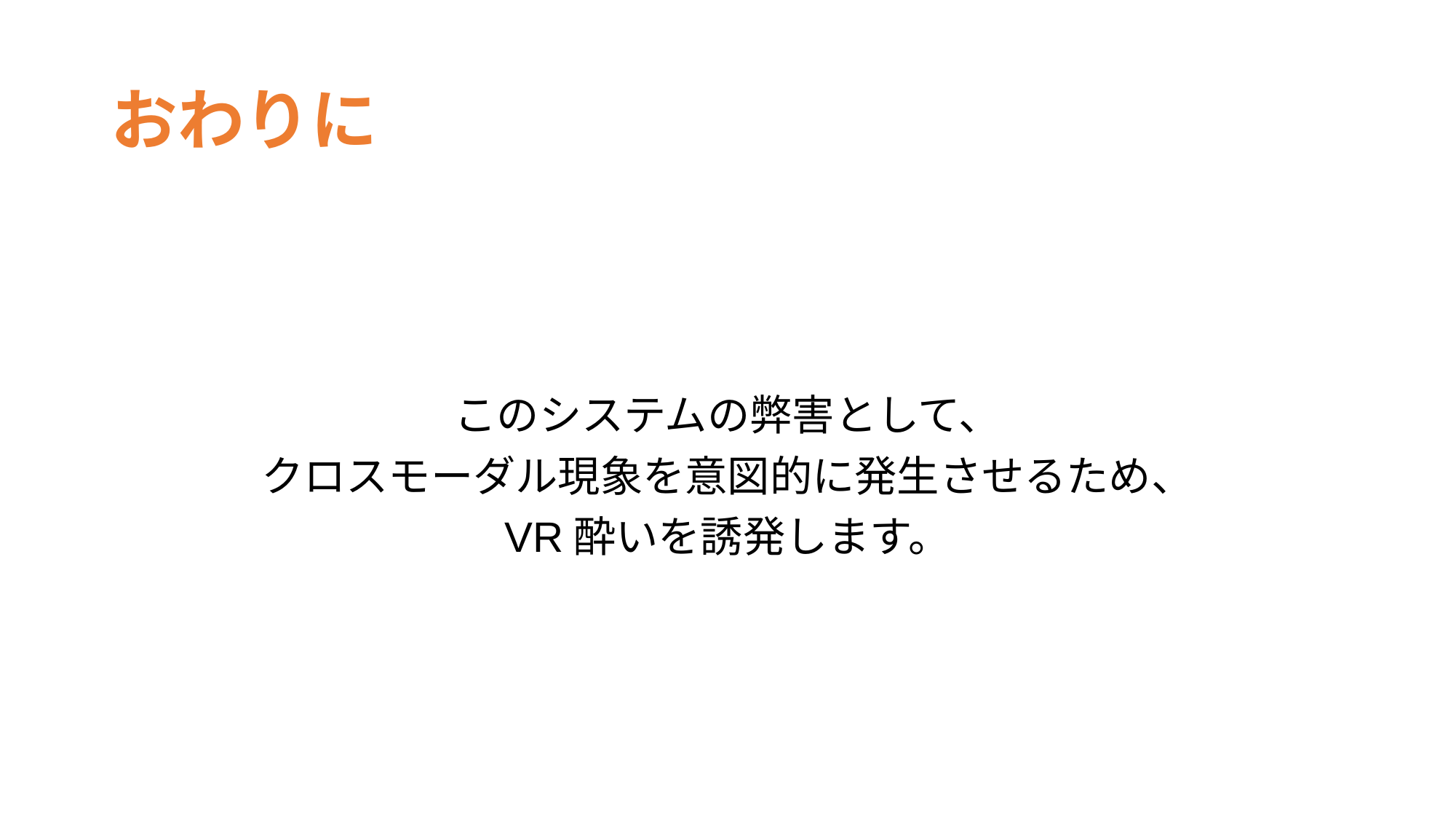

# おわりに
このシステムの弊害として、
クロスモーダル現象を意図的に発生させるため、
VR酔いを誘発します。